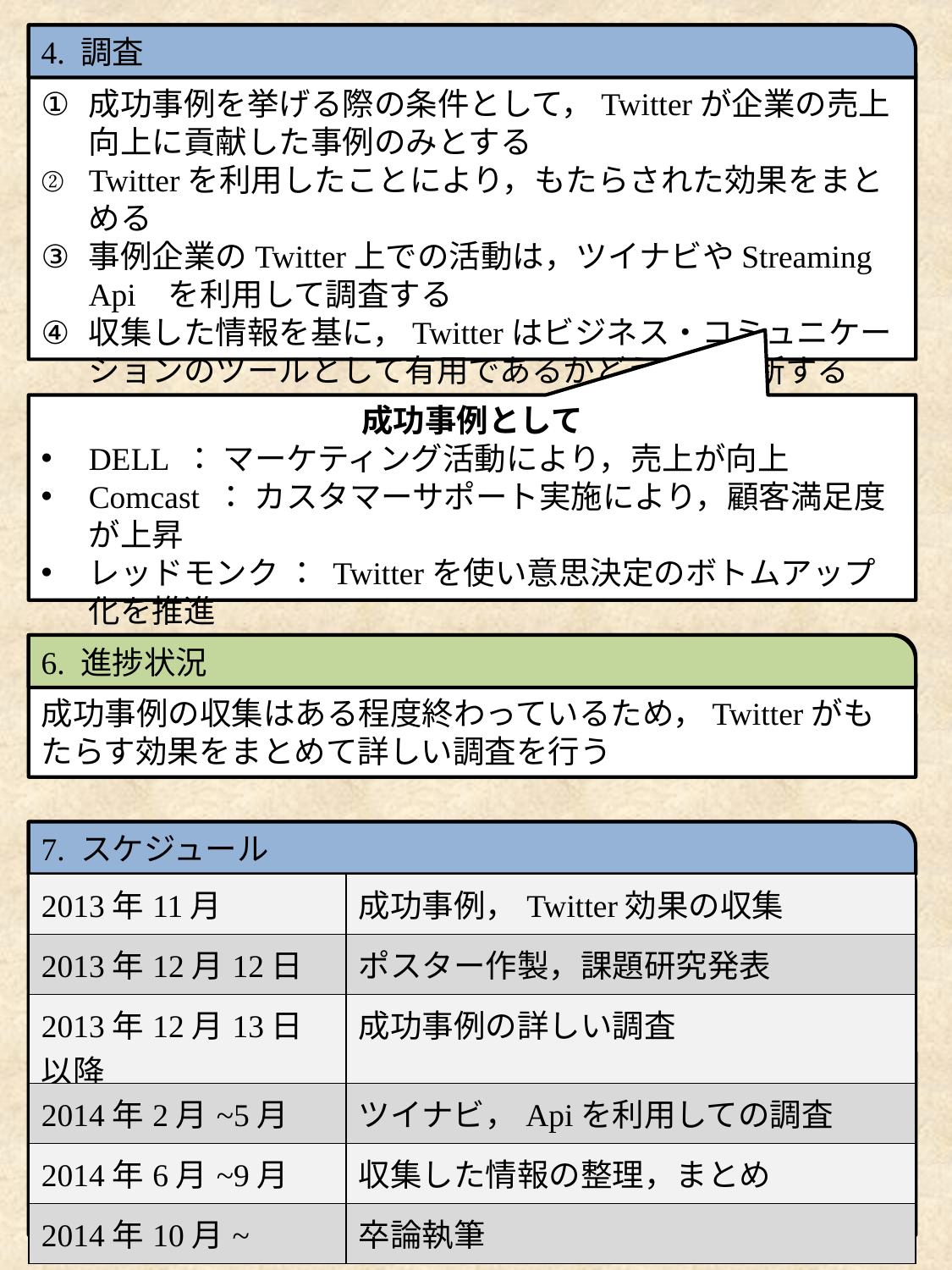

4. 調査
成功事例を挙げる際の条件として，Twitterが企業の売上向上に貢献した事例のみとする
Twitterを利用したことにより，もたらされた効果をまとめる
事例企業のTwitter上での活動は，ツイナビやStreaming Api   を利用して調査する
収集した情報を基に，Twitterはビジネス・コミュニケーションのツールとして有用であるかどうかを判断する
成功事例として
DELL ： マーケティング活動により，売上が向上
Comcast ： カスタマーサポート実施により，顧客満足度が上昇
レッドモンク ： Twitterを使い意思決定のボトムアップ化を推進
豚組 ： 顧客との対話により，来店客が増加

6. 進捗状況
成功事例の収集はある程度終わっているため，Twitterがもたらす効果をまとめて詳しい調査を行う

7. スケジュール
| 2013年11月 | 成功事例，Twitter効果の収集 |
| --- | --- |
| 2013年12月12日迄 | ポスター作製，課題研究発表 |
| 2013年12月13日以降 | 成功事例の詳しい調査 |
| 2014年2月~5月 | ツイナビ，Apiを利用しての調査 |
| 2014年6月~9月 | 収集した情報の整理，まとめ |
| 2014年10月~ | 卒論執筆 |